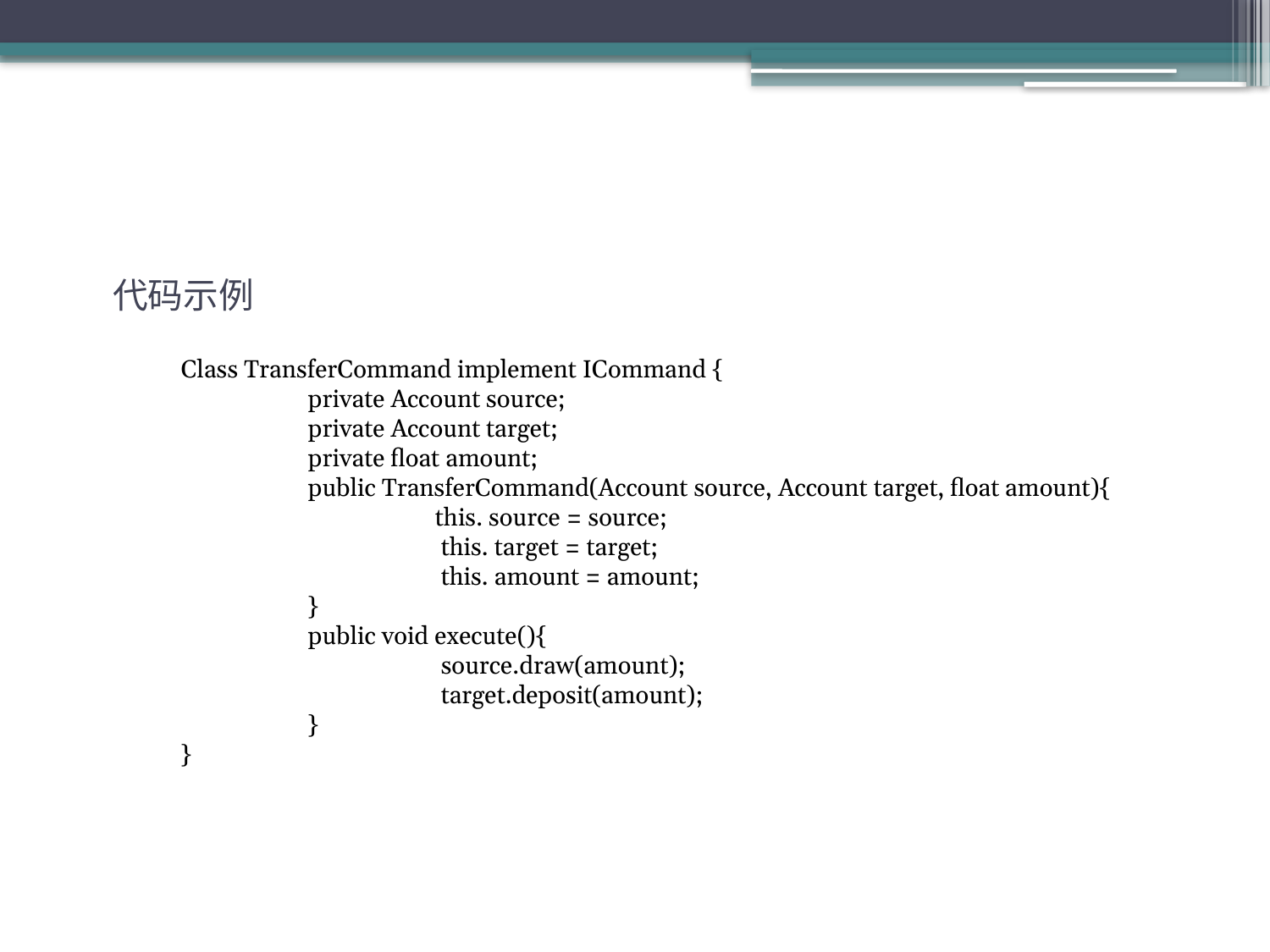

代码示例
Class TransferCommand implement ICommand {
	private Account source;
	private Account target;
	private float amount;
	public TransferCommand(Account source, Account target, float amount){
		this. source = source;
		 this. target = target;
		 this. amount = amount;
	}
	public void execute(){
		 source.draw(amount);
		 target.deposit(amount);
	}
}